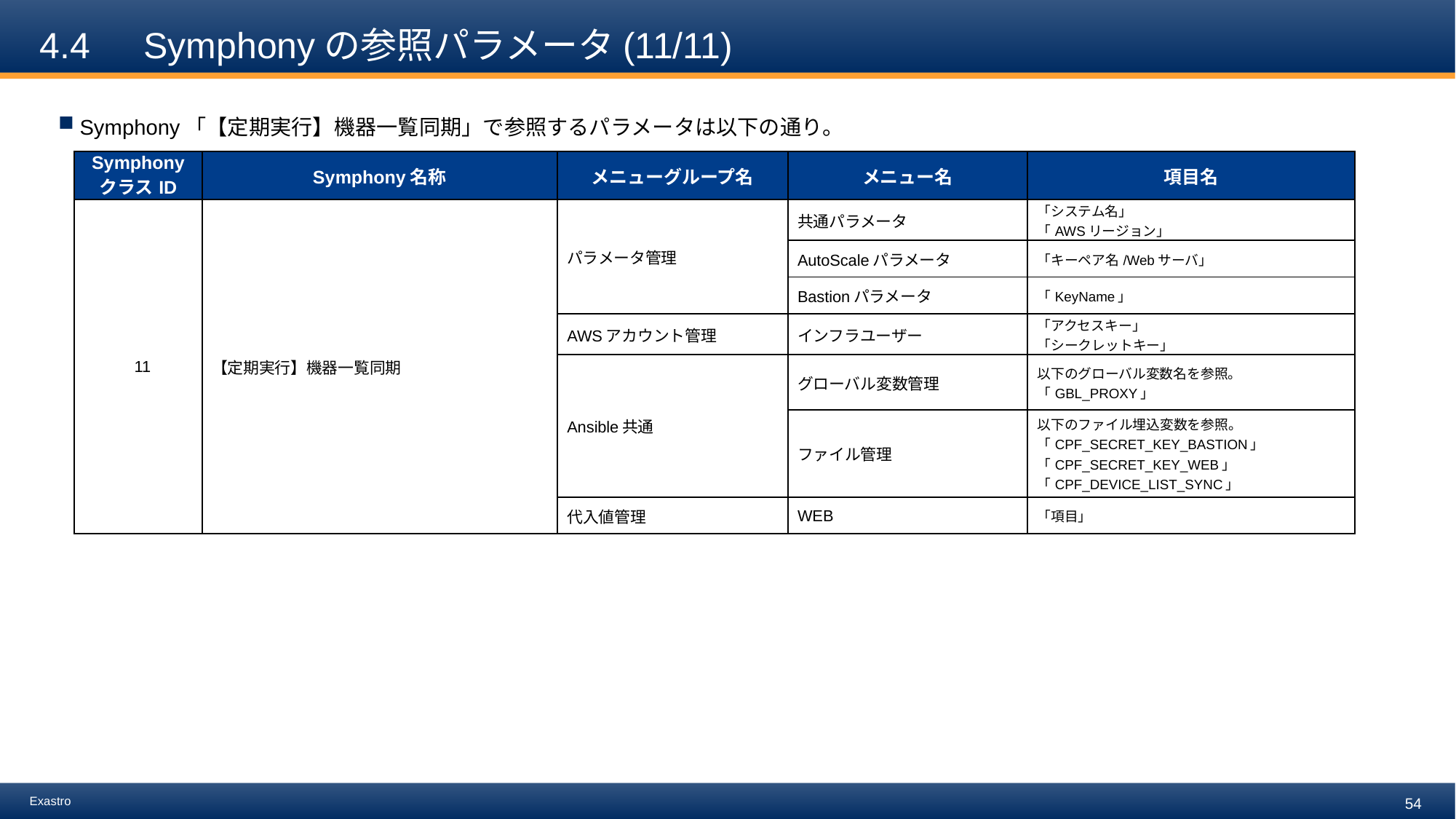

# 4.4　Symphonyの参照パラメータ(11/11)
Symphony「【定期実行】機器一覧同期」で参照するパラメータは以下の通り。
| Symphony クラスID | Symphony名称 | メニューグループ名 | メニュー名 | 項目名 |
| --- | --- | --- | --- | --- |
| 11 | 【定期実行】機器一覧同期 | パラメータ管理 | 共通パラメータ | 「システム名」 「AWSリージョン」 |
|  |  |  | AutoScaleパラメータ | 「キーペア名/Webサーバ」 |
|  |  |  | Bastionパラメータ | 「KeyName」 |
|  |  | AWSアカウント管理 | インフラユーザー | 「アクセスキー」 「シークレットキー」 |
|  |  | Ansible共通 | グローバル変数管理 | 以下のグローバル変数名を参照。 「GBL\_PROXY」 |
|  |  |  | ファイル管理 | 以下のファイル埋込変数を参照。 「CPF\_SECRET\_KEY\_BASTION」「CPF\_SECRET\_KEY\_WEB」「CPF\_DEVICE\_LIST\_SYNC」 |
|  |  | 代入値管理 | WEB | 「項目」 |